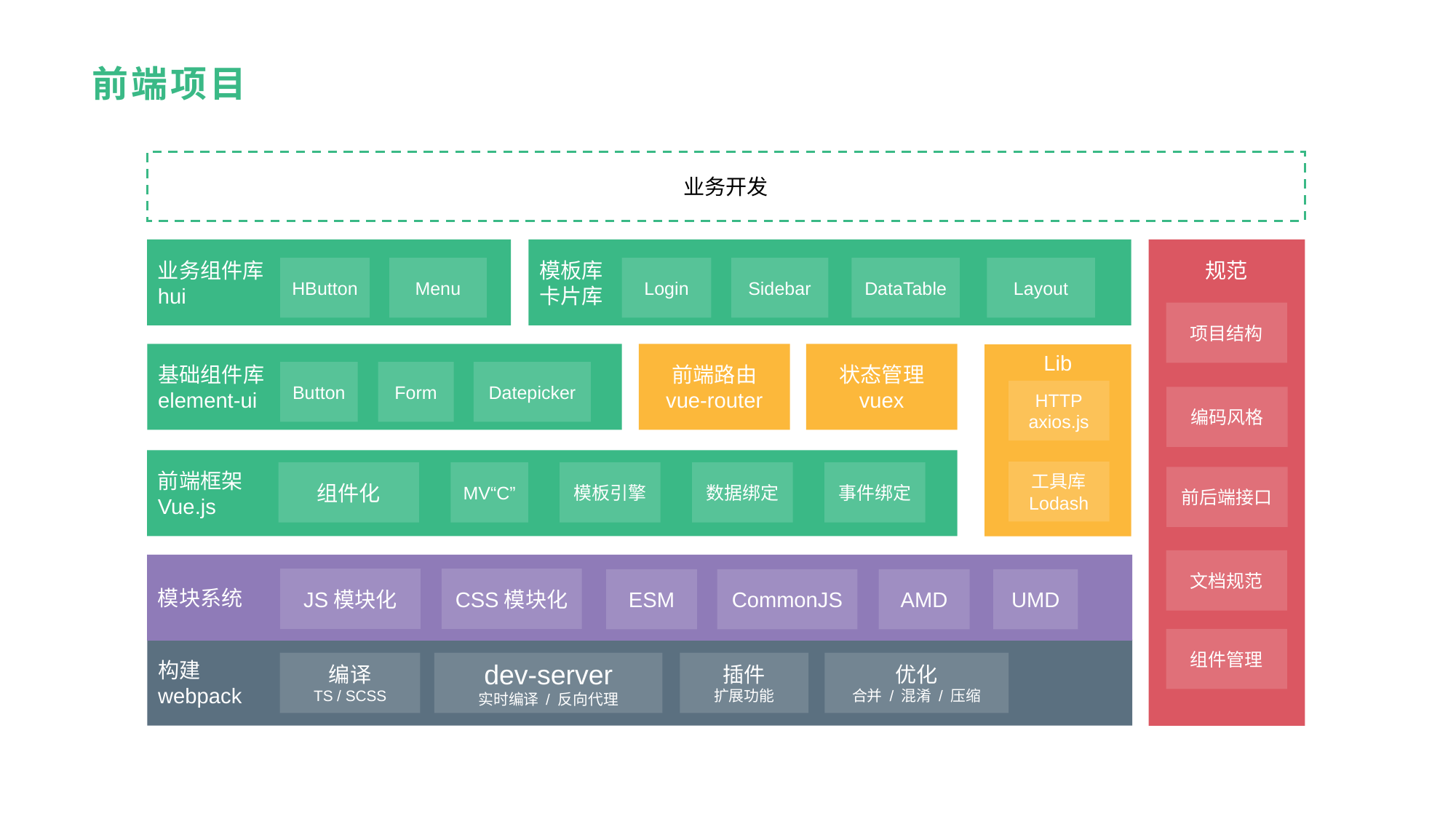

# 前端项目
业务开发
业务组件库
hui
模板库
卡片库
规范
HButton
Menu
Login
Sidebar
DataTable
Layout
项目结构
基础组件库
element-ui
前端路由
vue-router
状态管理
vuex
Lib

Button
Form
Datepicker
HTTP
axios.js
编码风格
前端框架
Vue.js
工具库
Lodash
组件化
MV“C”
模板引擎
数据绑定
事件绑定
前后端接口
文档规范
模块系统
JS模块化
CSS模块化
ESM
CommonJS
AMD
UMD
组件管理
构建
webpack
编译
TS / SCSS
dev-server
实时编译 / 反向代理
插件
扩展功能
优化
合并 / 混淆 / 压缩